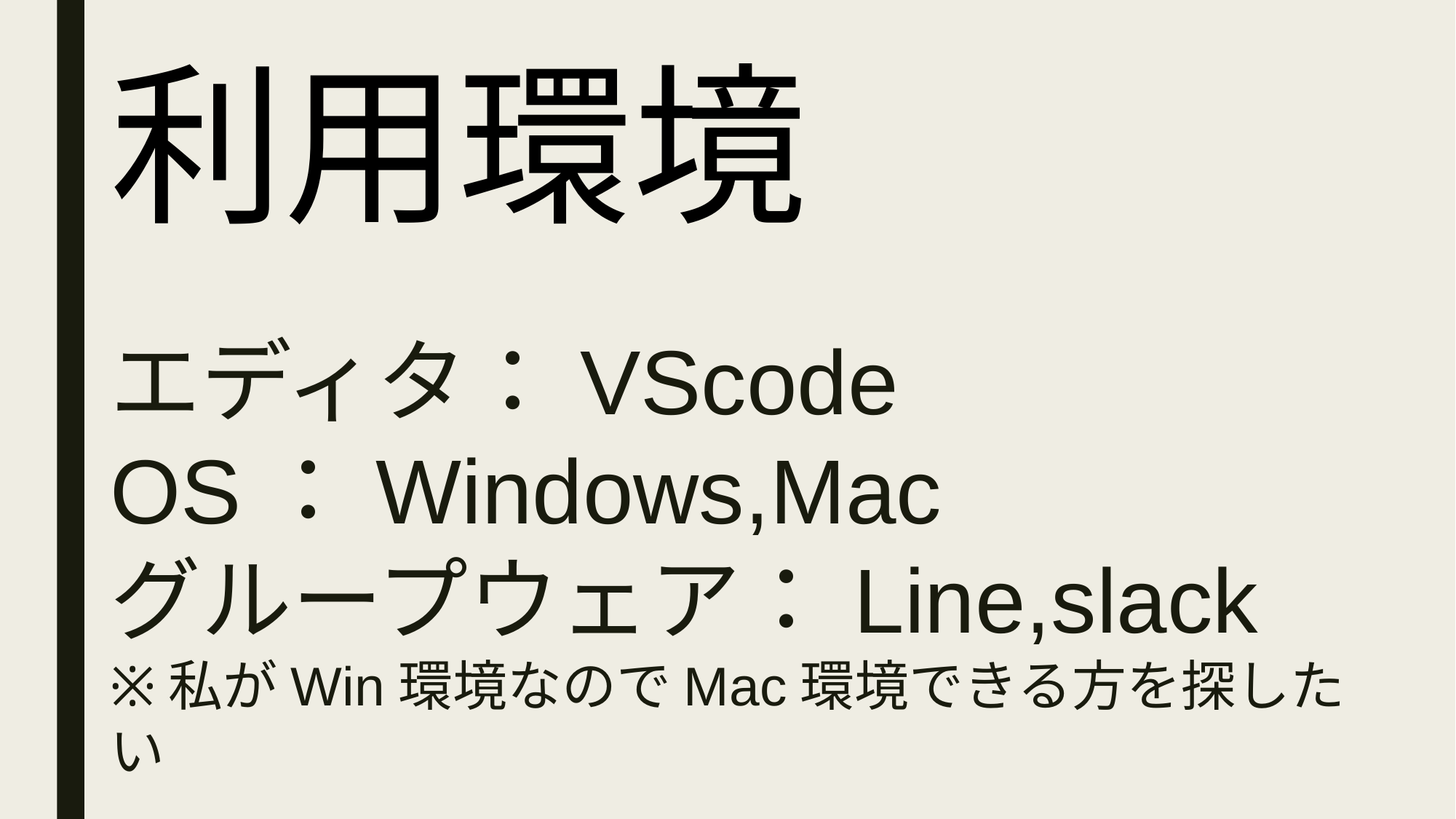

利用環境
# エディタ：VScode OS：Windows,Mac グループウェア：Line,slack ※私がWin環境なのでMac環境できる方を探したい